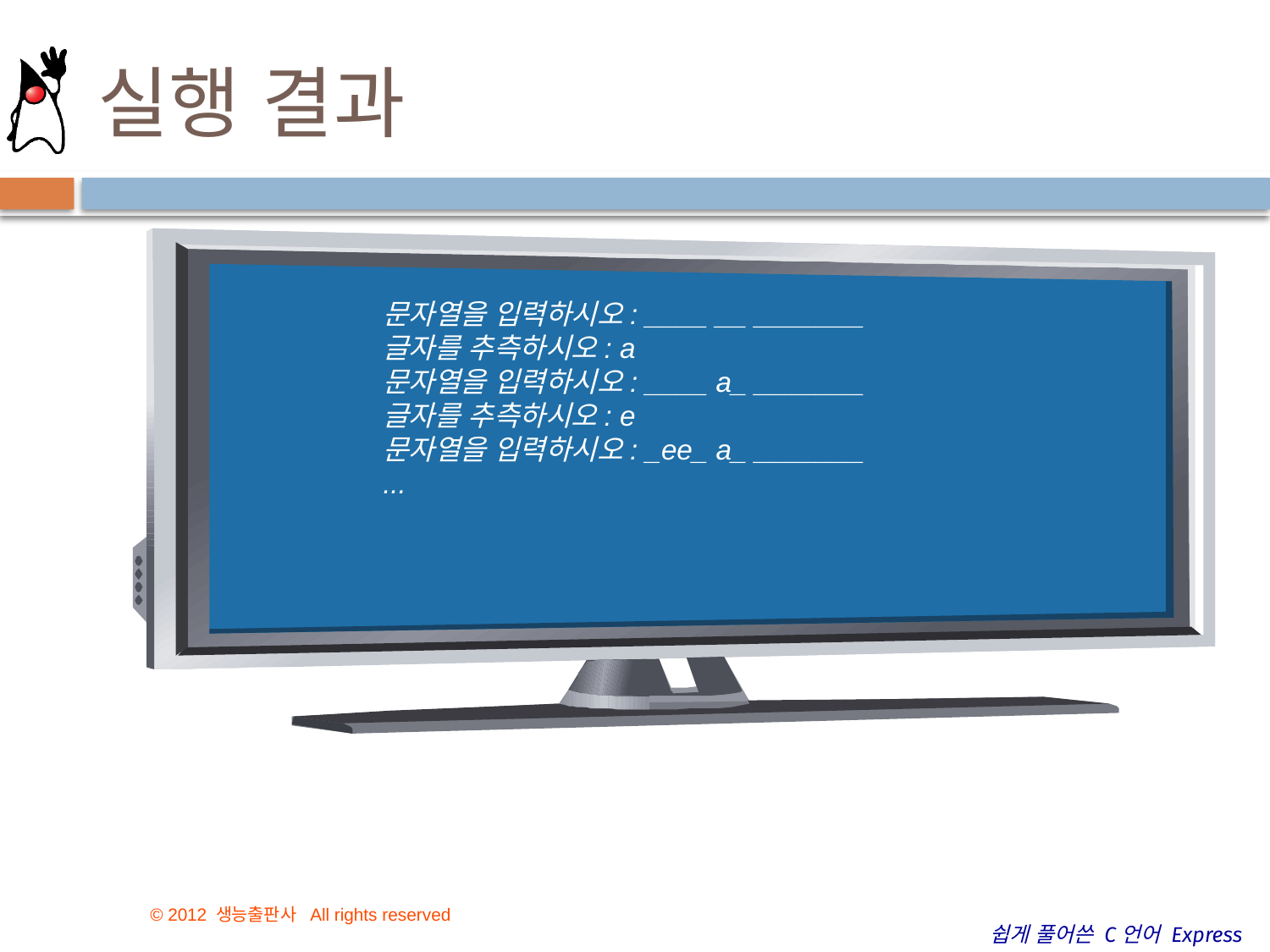

# 실행 결과

문자열을 입력하시오: ____ __ _______
글자를 추측하시오: a
문자열을 입력하시오: ____ a_ _______
글자를 추측하시오: e
문자열을 입력하시오: _ee_ a_ _______
...